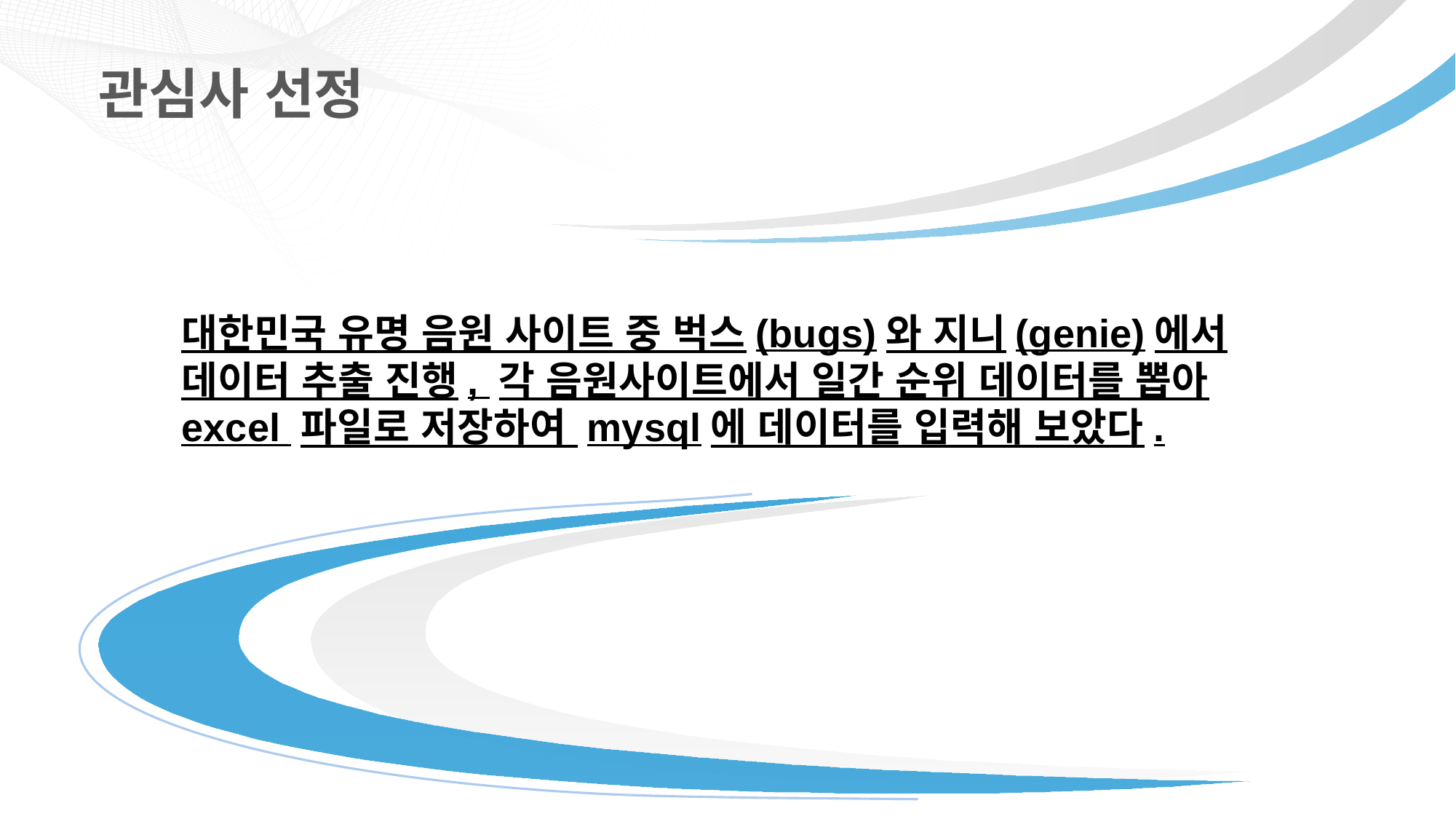

관심사 선정
# 대한민국 유명 음원 사이트 중 벅스(bugs)와 지니(genie)에서 데이터 추출 진행, 각 음원사이트에서 일간 순위 데이터를 뽑아 excel 파일로 저장하여 mysql에 데이터를 입력해 보았다.